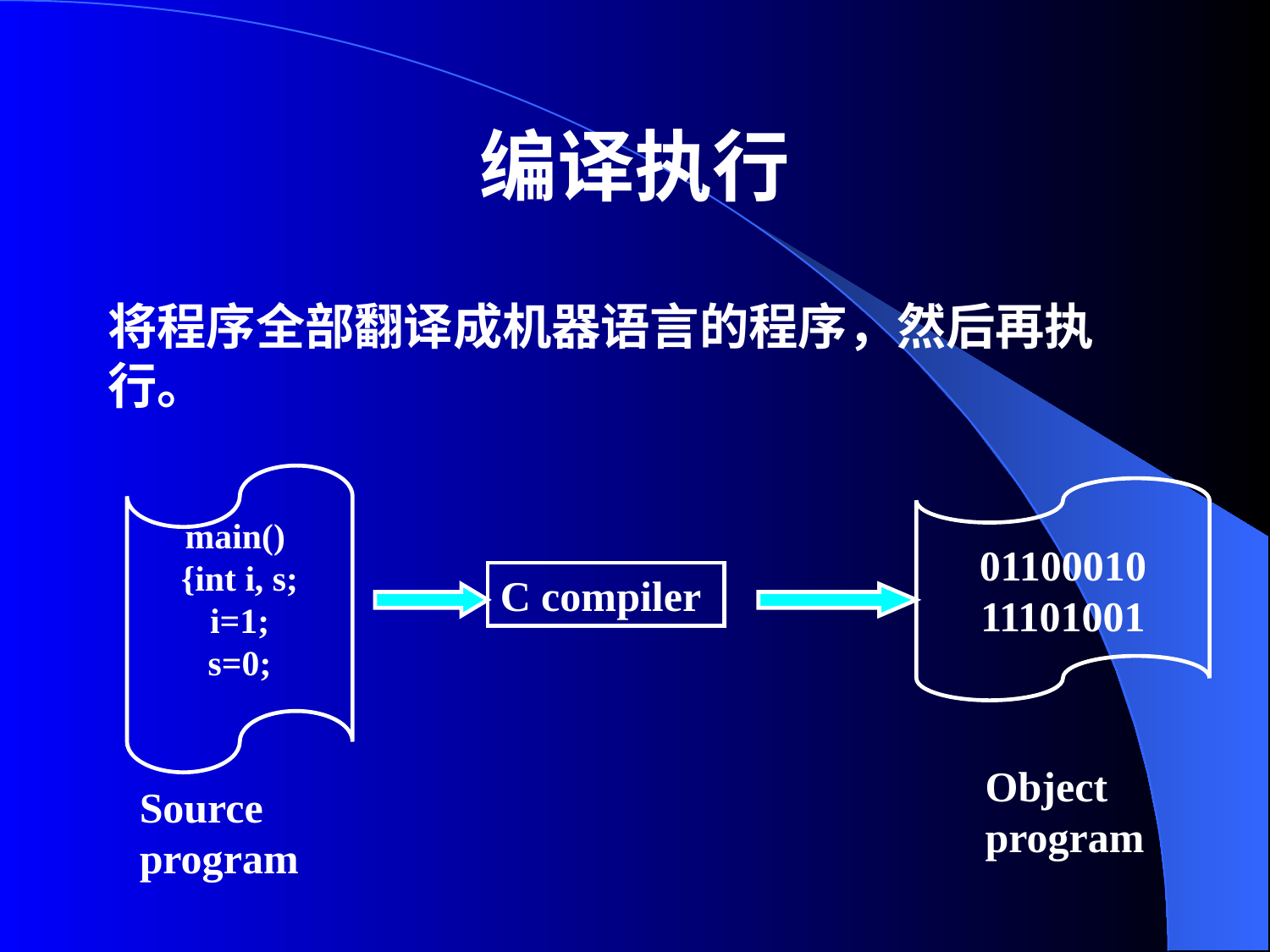

# 编译执行
将程序全部翻译成机器语言的程序，然后再执行。
main()
{int i, s;
i=1;
s=0;

01100010
11101001
C compiler

Object program
Source program